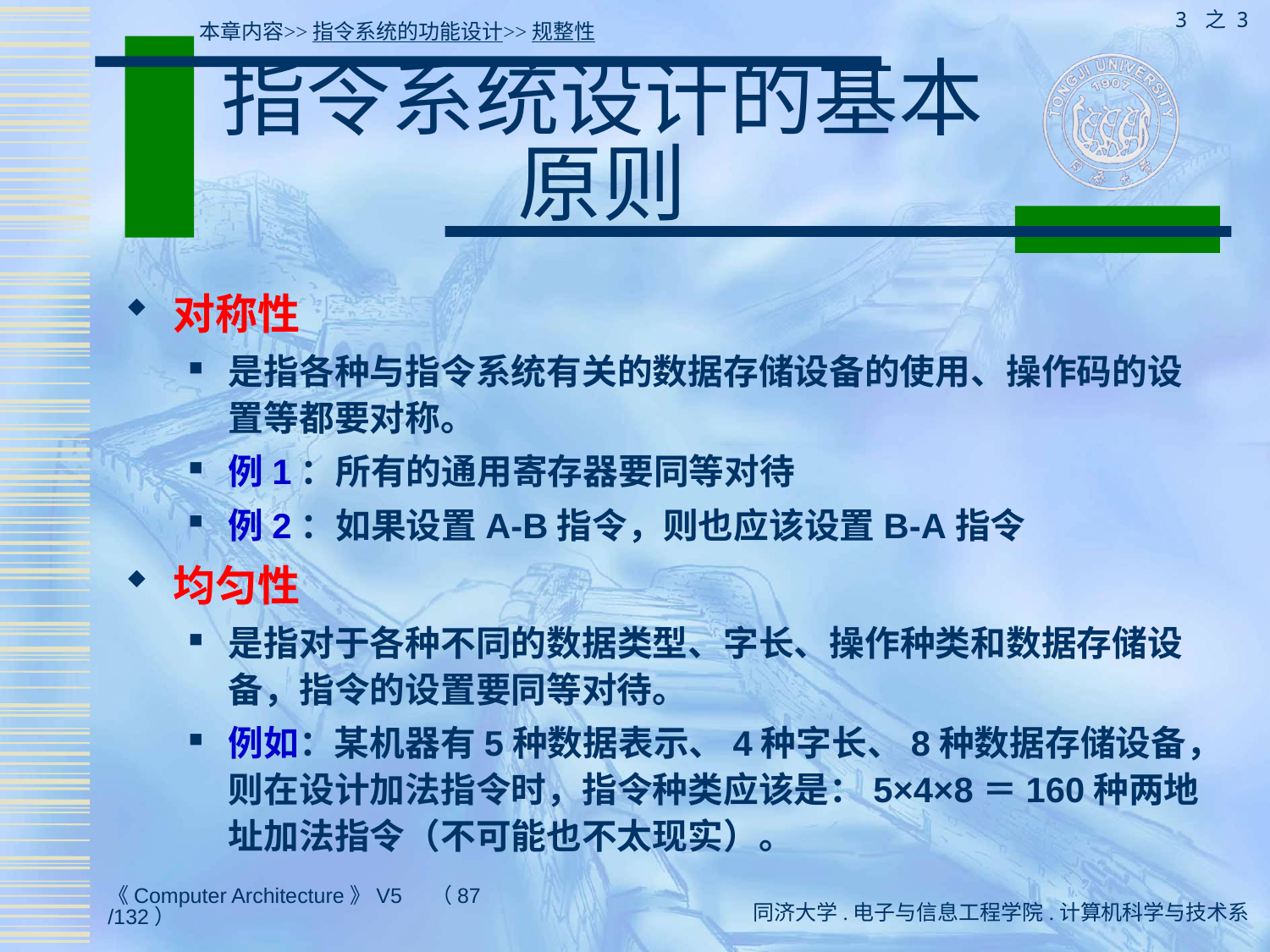

3 之 3
本章内容>>指令系统的功能设计>>规整性
# 指令系统设计的基本原则
对称性
是指各种与指令系统有关的数据存储设备的使用、操作码的设置等都要对称。
例1：所有的通用寄存器要同等对待
例2：如果设置A-B指令，则也应该设置B-A指令
均匀性
是指对于各种不同的数据类型、字长、操作种类和数据存储设备，指令的设置要同等对待。
例如：某机器有5种数据表示、4种字长、8种数据存储设备，则在设计加法指令时，指令种类应该是：5×4×8＝160种两地址加法指令（不可能也不太现实）。